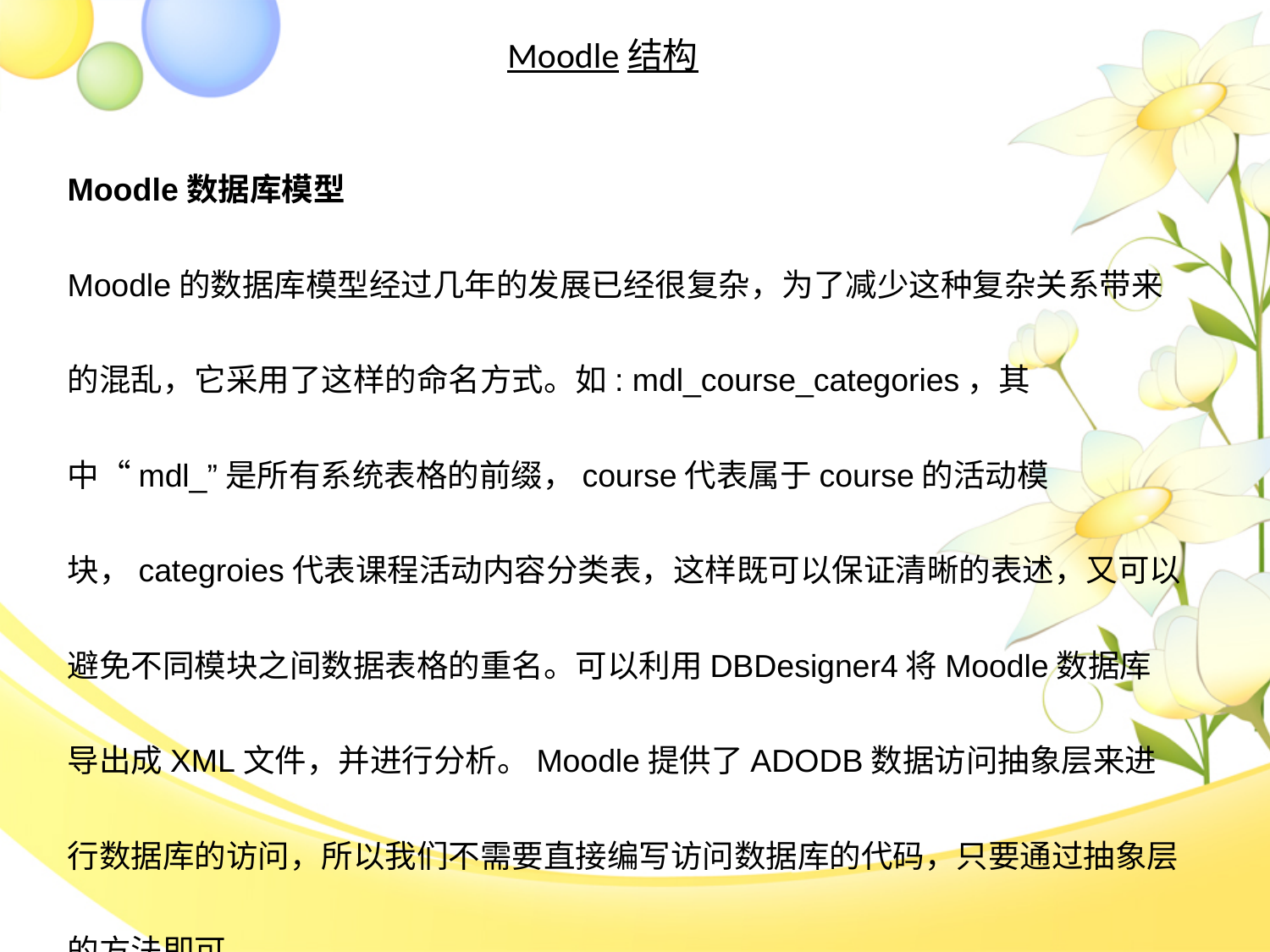

Moodle结构
Moodle数据库模型
Moodle的数据库模型经过几年的发展已经很复杂，为了减少这种复杂关系带来的混乱，它采用了这样的命名方式。如: mdl_course_categories，其中“mdl_”是所有系统表格的前缀，course代表属于course的活动模块，categroies代表课程活动内容分类表，这样既可以保证清晰的表述，又可以避免不同模块之间数据表格的重名。可以利用DBDesigner4将Moodle数据库导出成XML文件，并进行分析。Moodle提供了ADODB数据访问抽象层来进行数据库的访问，所以我们不需要直接编写访问数据库的代码，只要通过抽象层的方法即可。